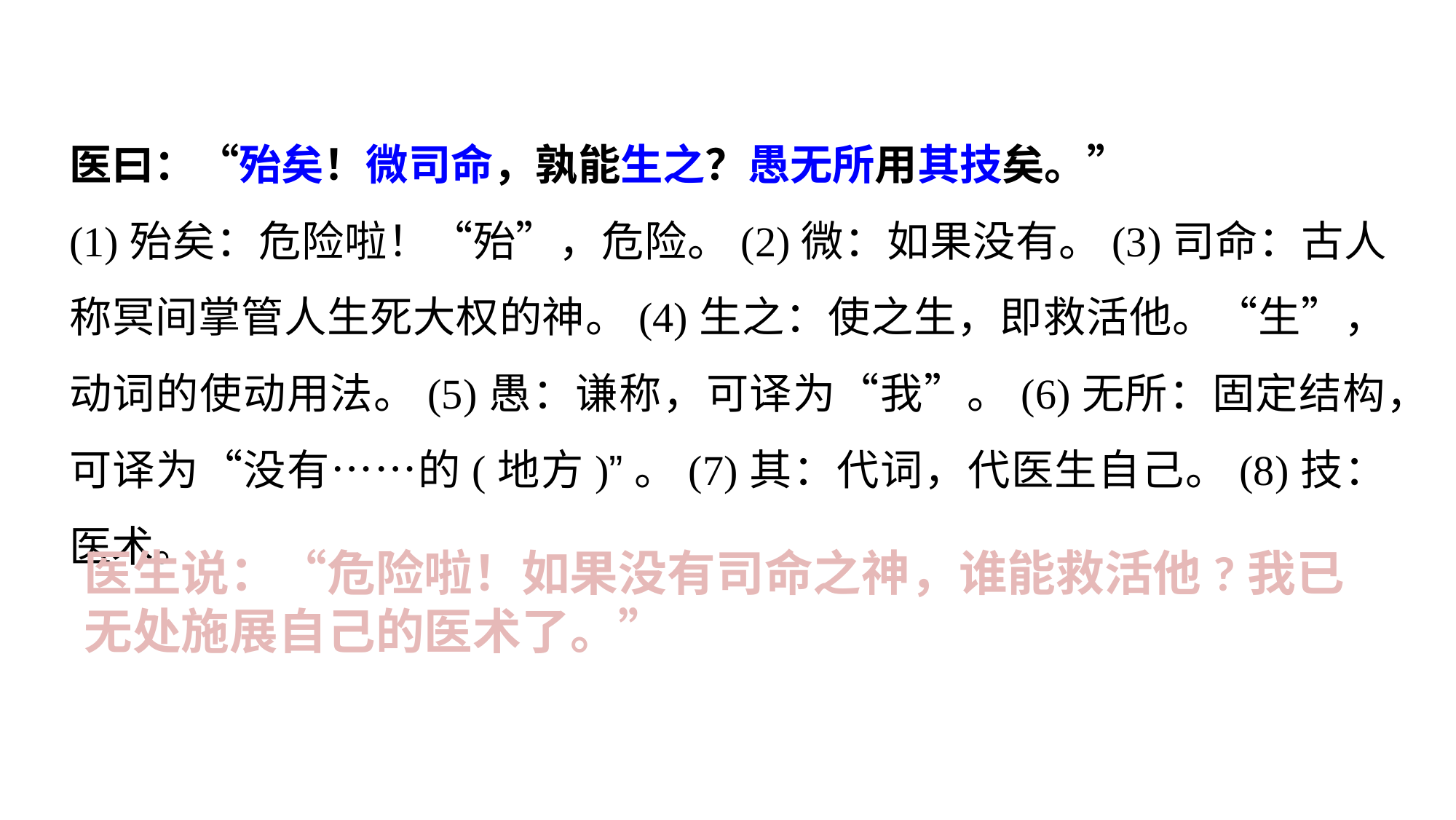

医曰：“殆矣！微司命，孰能生之？愚无所用其技矣。”
(1)殆矣：危险啦！“殆”，危险。(2)微：如果没有。(3)司命：古人称冥间掌管人生死大权的神。(4)生之：使之生，即救活他。“生”，动词的使动用法。(5)愚：谦称，可译为“我”。(6)无所：固定结构，可译为“没有……的(地方)”。(7)其：代词，代医生自己。(8)技：医术。
医生说：“危险啦！如果没有司命之神，谁能救活他?我已无处施展自己的医术了。”